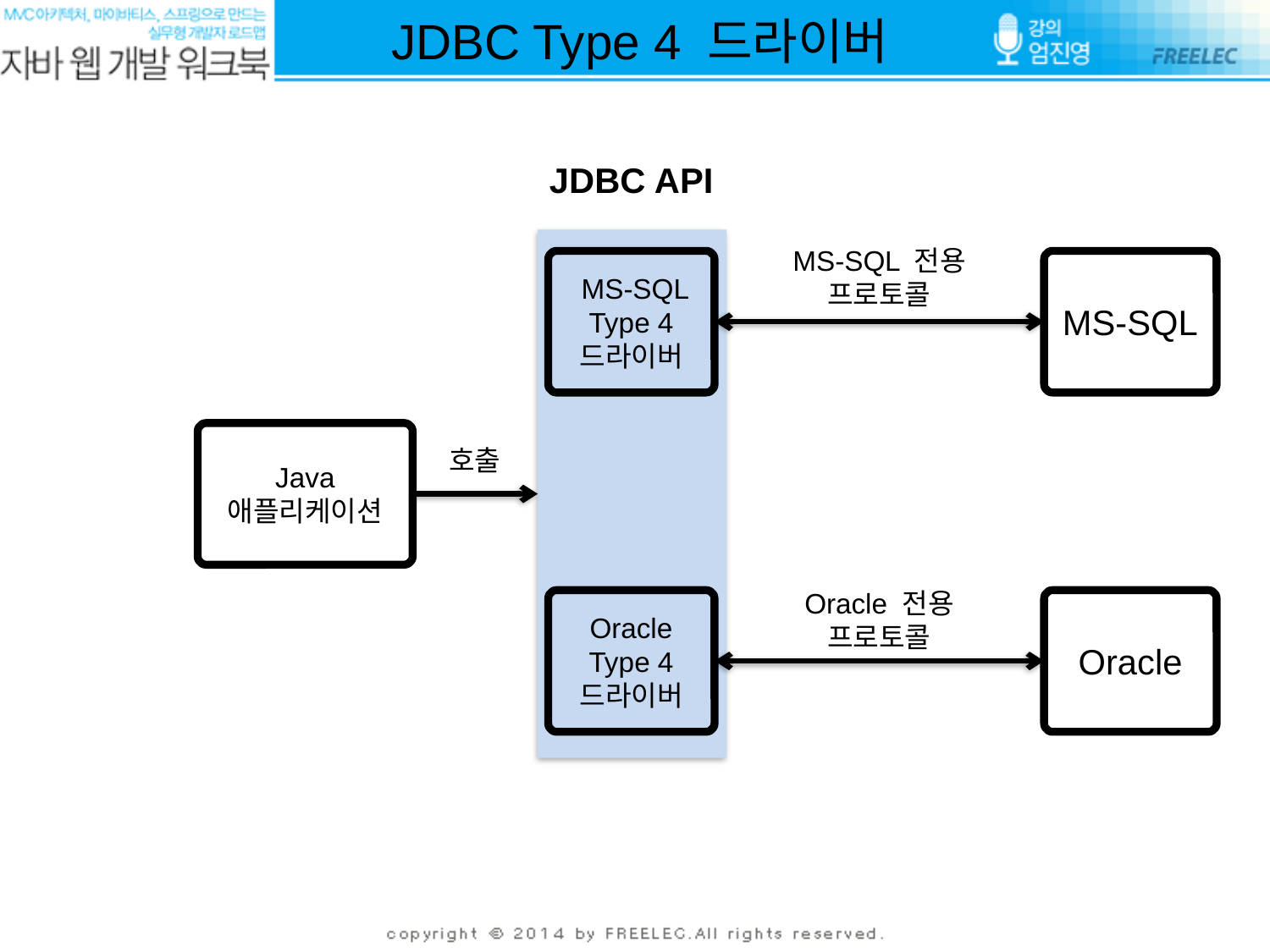

JDBC Type 4 드라이버
JDBC API

MS-SQL 전용
프로토콜
 MS-SQL
Type 4
드라이버
MS-SQL
Java
애플리케이션
호출
Oracle 전용
프로토콜
Oracle
Type 4
드라이버
Oracle